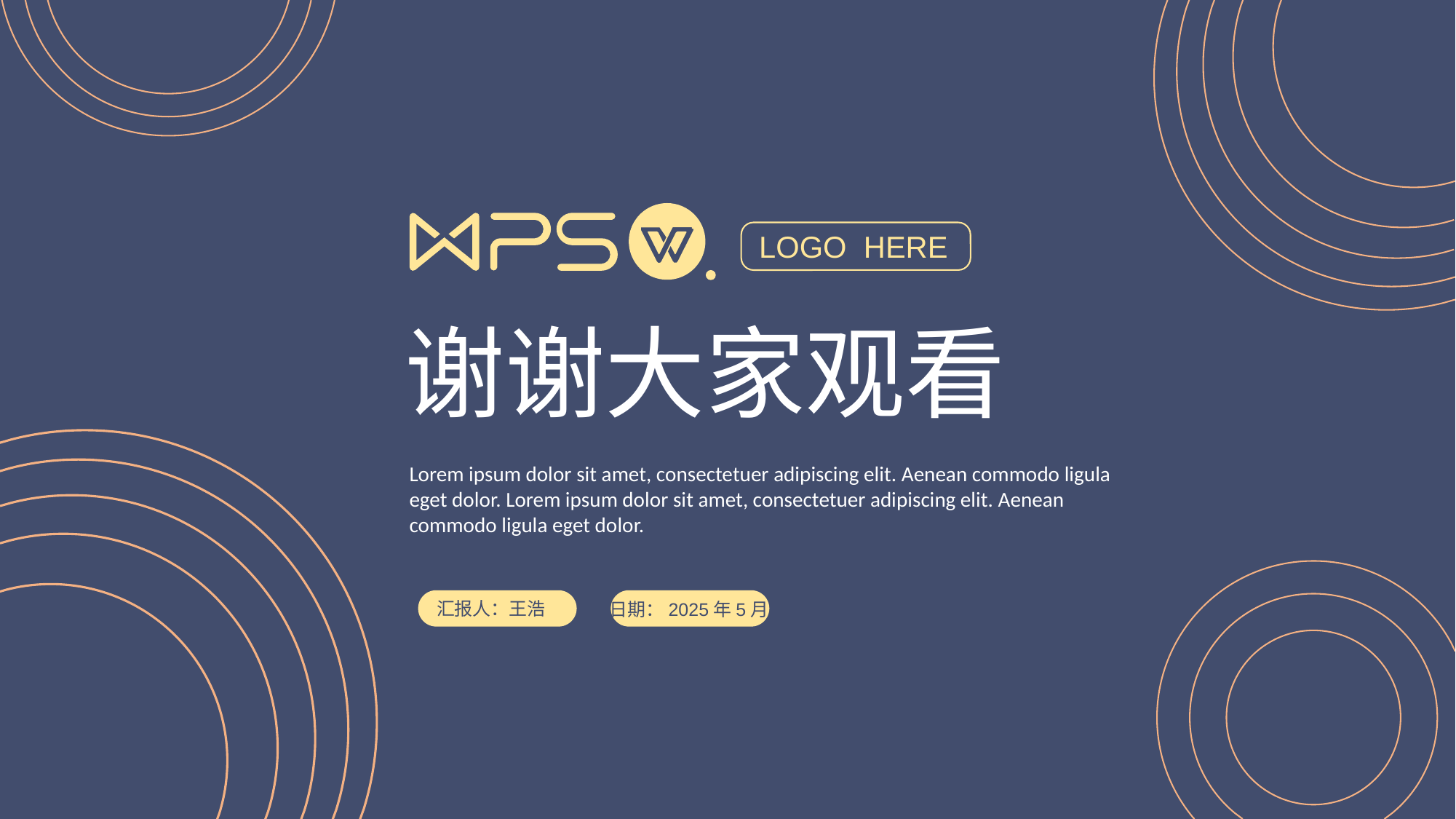

LOGO  HERE
谢谢大家观看

Lorem ipsum dolor sit amet, consectetuer adipiscing elit. Aenean commodo ligula eget dolor. Lorem ipsum dolor sit amet, consectetuer adipiscing elit. Aenean commodo ligula eget dolor.

汇报人：王浩
日期：2025年5月